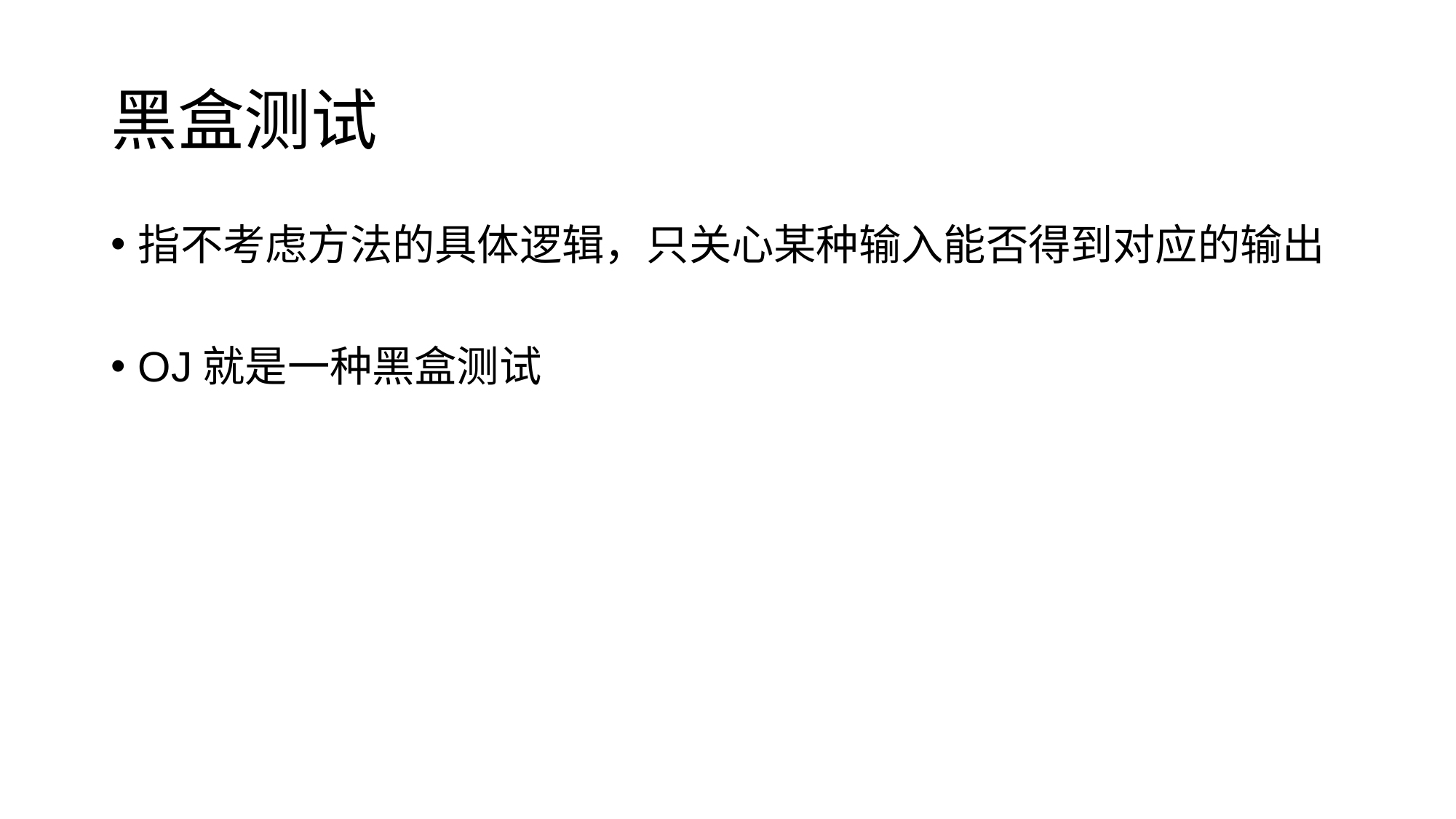

# 黑盒测试
指不考虑方法的具体逻辑，只关心某种输入能否得到对应的输出

OJ就是一种黑盒测试